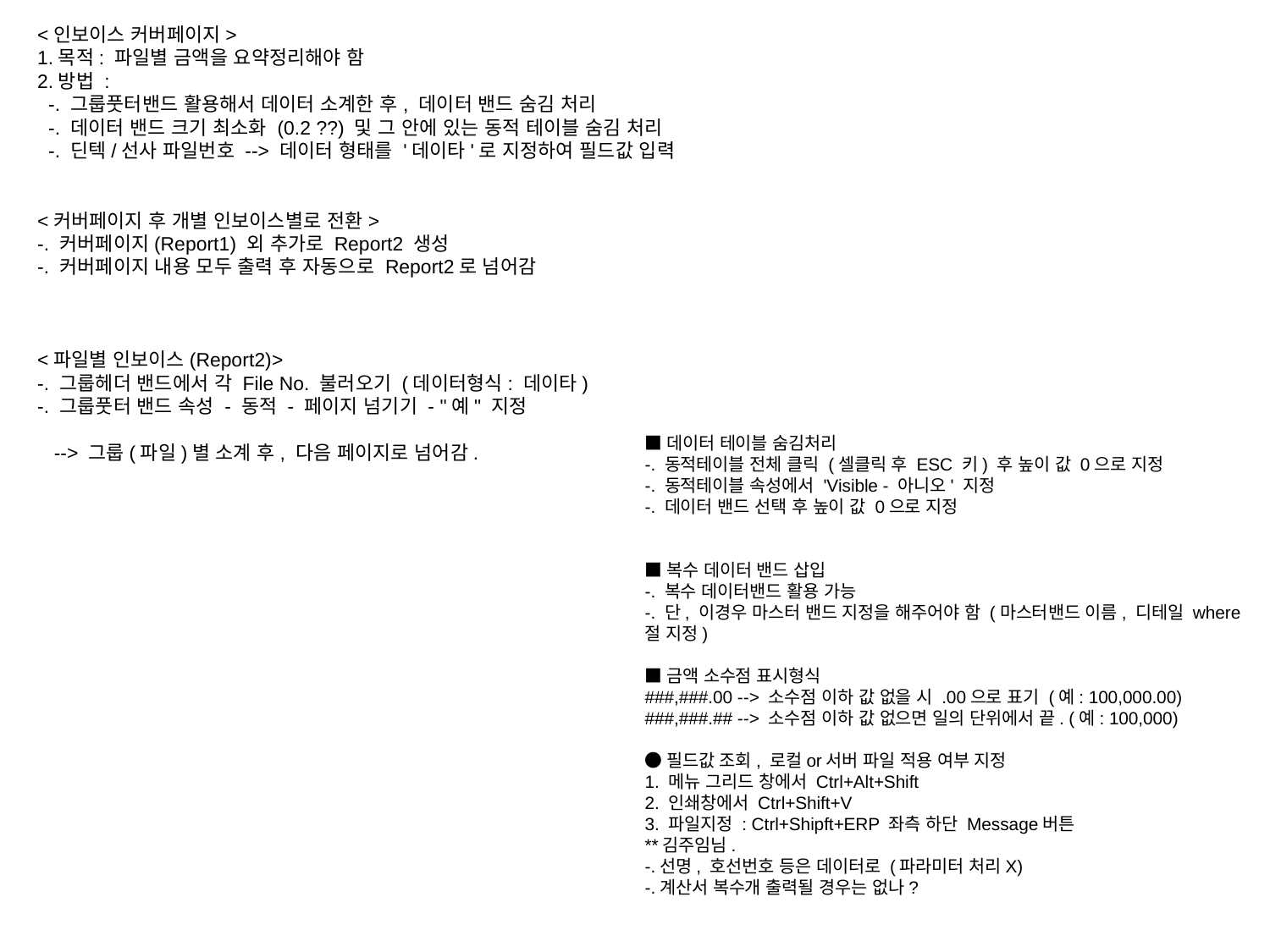

<인보이스 커버페이지>
1.목적: 파일별 금액을 요약정리해야 함
2.방법 :
  -. 그룹풋터밴드 활용해서 데이터 소계한 후, 데이터 밴드 숨김 처리
  -. 데이터 밴드 크기 최소화 (0.2 ??) 및 그 안에 있는 동적 테이블 숨김 처리
  -. 딘텍/선사 파일번호 --> 데이터 형태를 '데이타'로 지정하여 필드값 입력

<커버페이지 후 개별 인보이스별로 전환>
-. 커버페이지(Report1) 외 추가로 Report2 생성
-. 커버페이지 내용 모두 출력 후 자동으로 Report2로 넘어감

<파일별 인보이스(Report2)>
-. 그룹헤더 밴드에서 각 File No. 불러오기 (데이터형식: 데이타)
-. 그룹풋터 밴드 속성 - 동적 - 페이지 넘기기 - "예" 지정

   --> 그룹(파일)별 소계 후, 다음 페이지로 넘어감.
■데이터 테이블 숨김처리
-. 동적테이블 전체 클릭 (셀클릭 후 ESC 키) 후 높이 값 0으로 지정
-. 동적테이블 속성에서 'Visible - 아니오' 지정
-. 데이터 밴드 선택 후 높이 값 0으로 지정

■복수 데이터 밴드 삽입
-. 복수 데이터밴드 활용 가능
-. 단, 이경우 마스터 밴드 지정을 해주어야 함 (마스터밴드 이름, 디테일 where절 지정)

■금액 소수점 표시형식
###,###.00 --> 소수점 이하 값 없을 시 .00으로 표기 (예: 100,000.00)
###,###.## --> 소수점 이하 값 없으면 일의 단위에서 끝. (예: 100,000)

●필드값 조회, 로컬or서버 파일 적용 여부 지정
1. 메뉴 그리드 창에서 Ctrl+Alt+Shift
2. 인쇄창에서 Ctrl+Shift+V
3. 파일지정 : Ctrl+Shipft+ERP 좌측 하단 Message버튼
**김주임님.
-.선명, 호선번호 등은 데이터로 (파라미터 처리X)
-.계산서 복수개 출력될 경우는 없나?